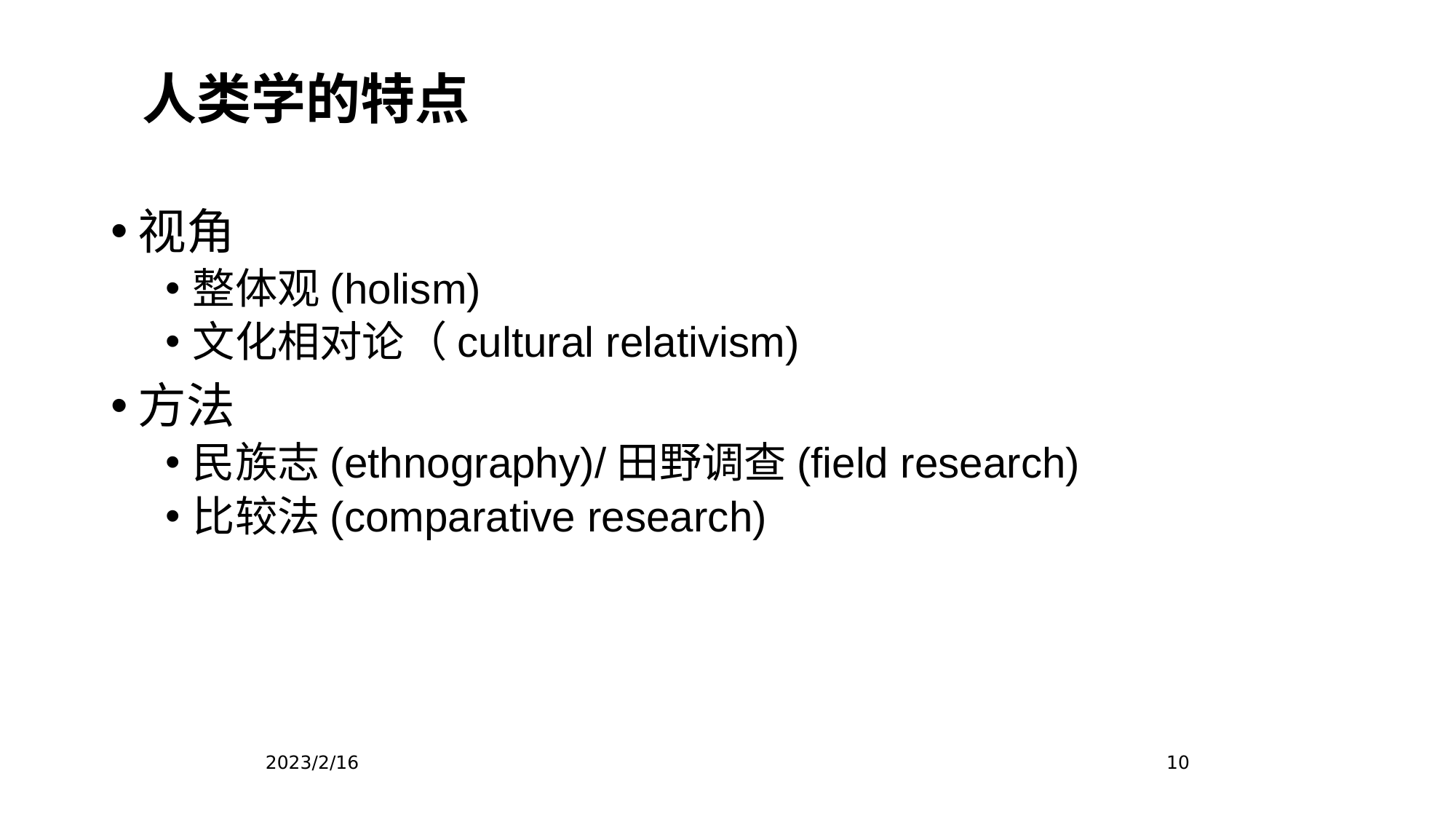

人类学的特点
视角
整体观(holism)
文化相对论（cultural relativism)
方法
民族志(ethnography)/田野调查(field research)
比较法(comparative research)

2023/2/16
10